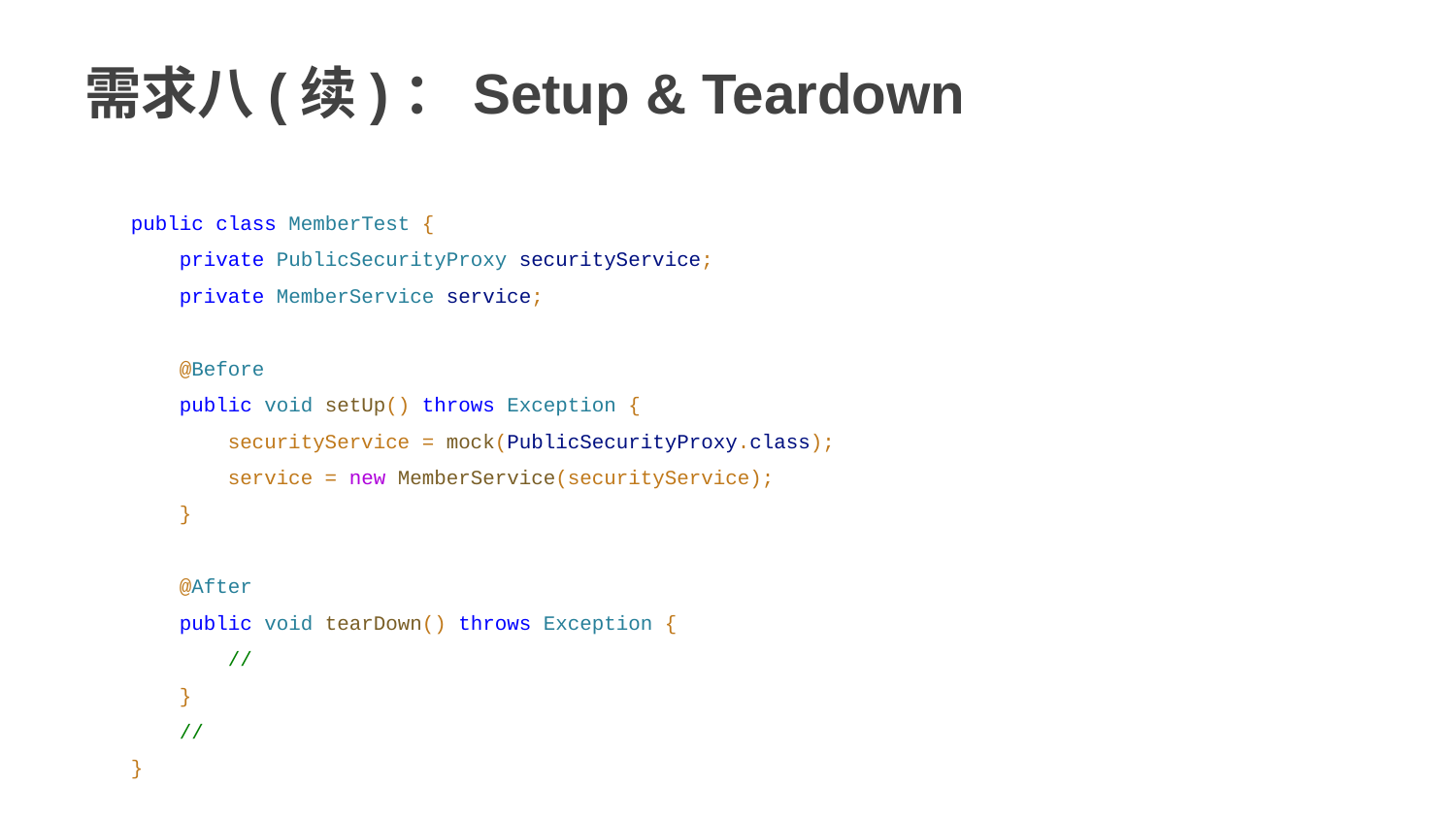

# 需求⼋(续)：Setup & Teardown
   public class MemberTest {
       private PublicSecurityProxy securityService;
       private MemberService service;

       @Before
       public void setUp() throws Exception {
           securityService = mock(PublicSecurityProxy.class);
           service = new MemberService(securityService);
       }

       @After
       public void tearDown() throws Exception {
           //
       }
       //
   }